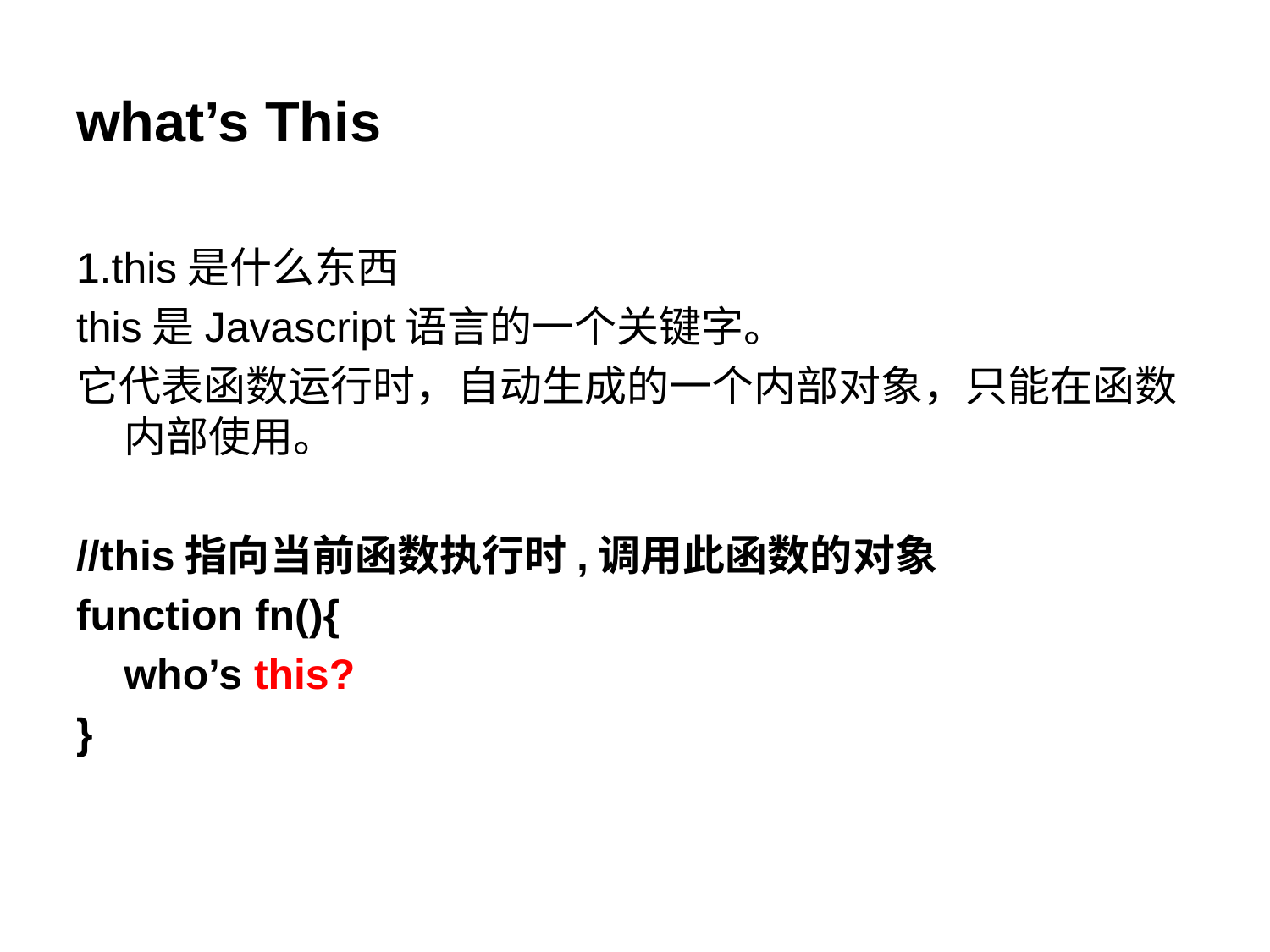

what’s This

1.this是什么东西
this是Javascript语言的一个关键字。
它代表函数运行时，自动生成的一个内部对象，只能在函数内部使用。

//this指向当前函数执行时,调用此函数的对象
function fn(){
	who’s this?
}